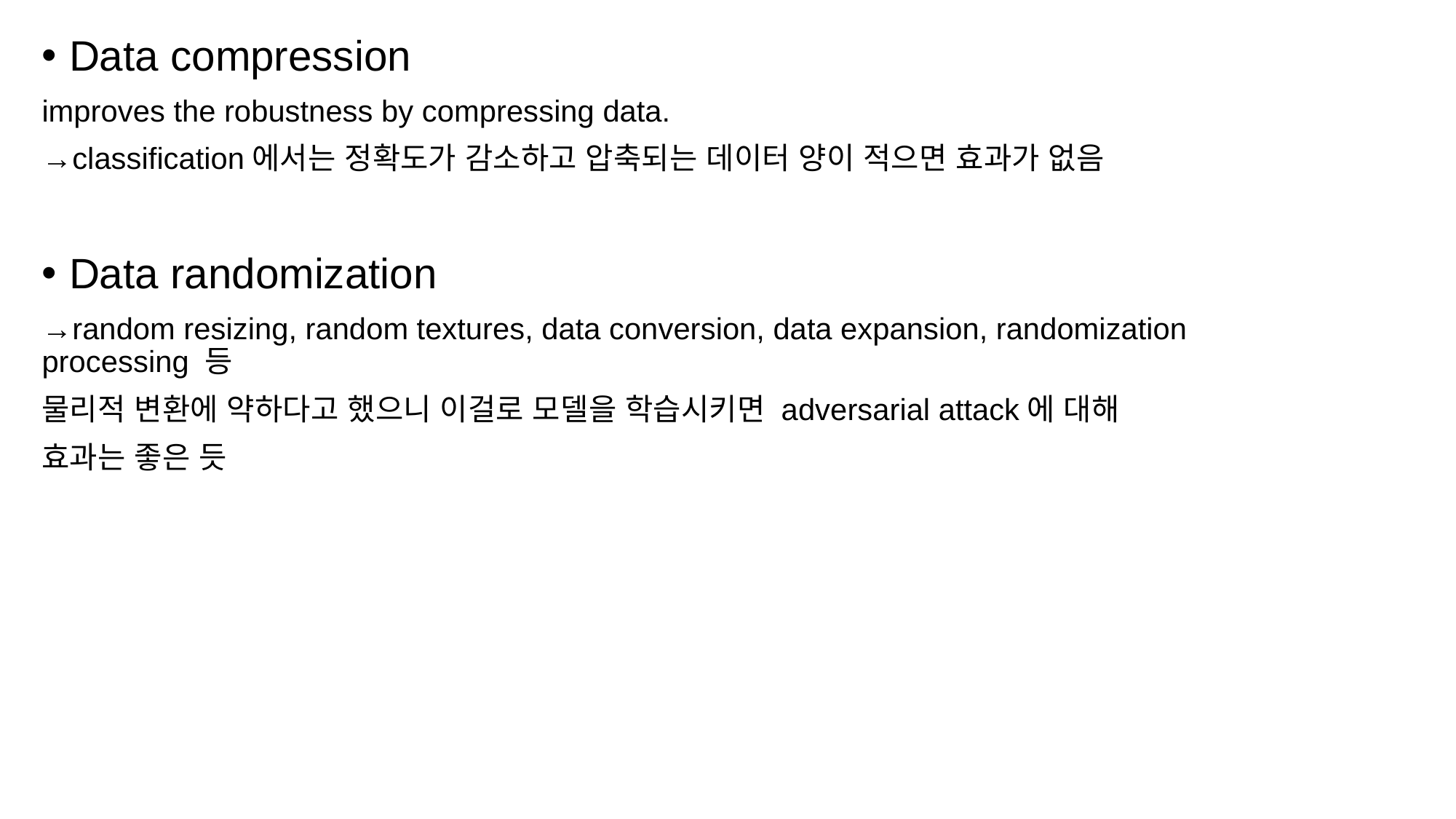

Data compression
improves the robustness by compressing data.
→classification에서는 정확도가 감소하고 압축되는 데이터 양이 적으면 효과가 없음

Data randomization
→random resizing, random textures, data conversion, data expansion, randomization processing 등
물리적 변환에 약하다고 했으니 이걸로 모델을 학습시키면 adversarial attack에 대해
효과는 좋은 듯